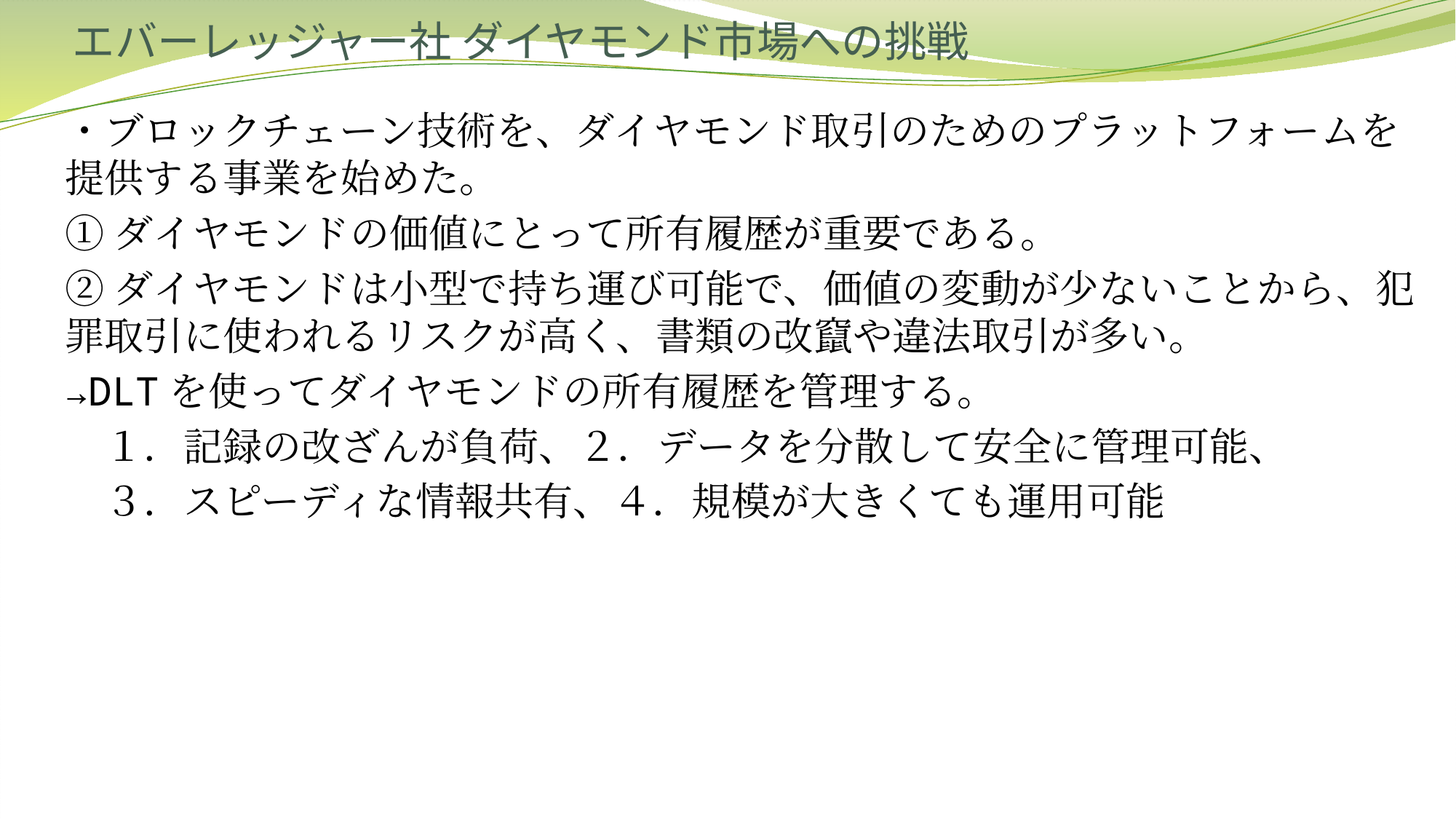

# エバーレッジャー社 ダイヤモンド市場への挑戦
・ブロックチェーン技術を、ダイヤモンド取引のためのプラットフォームを提供する事業を始めた。
①ダイヤモンドの価値にとって所有履歴が重要である。
②ダイヤモンドは小型で持ち運び可能で、価値の変動が少ないことから、犯罪取引に使われるリスクが高く、書類の改竄や違法取引が多い。
→DLTを使ってダイヤモンドの所有履歴を管理する。
　１．記録の改ざんが負荷、２．データを分散して安全に管理可能、
　３．スピーディな情報共有、４．規模が大きくても運用可能